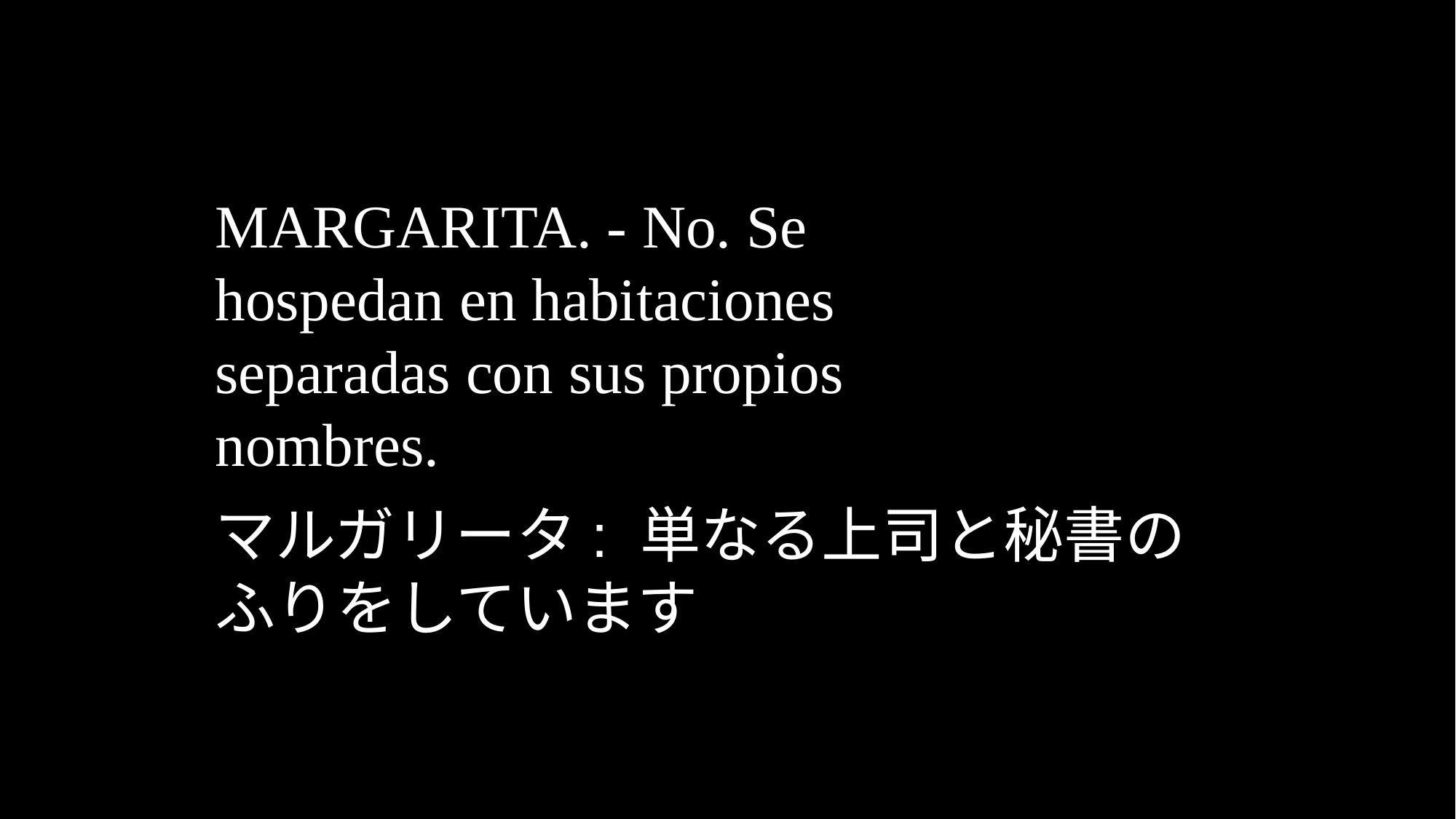

MARGARITA. - No. Se hospedan en habitaciones separadas con sus propios nombres.

マルガリータ: 単なる上司と秘書のふりをしています